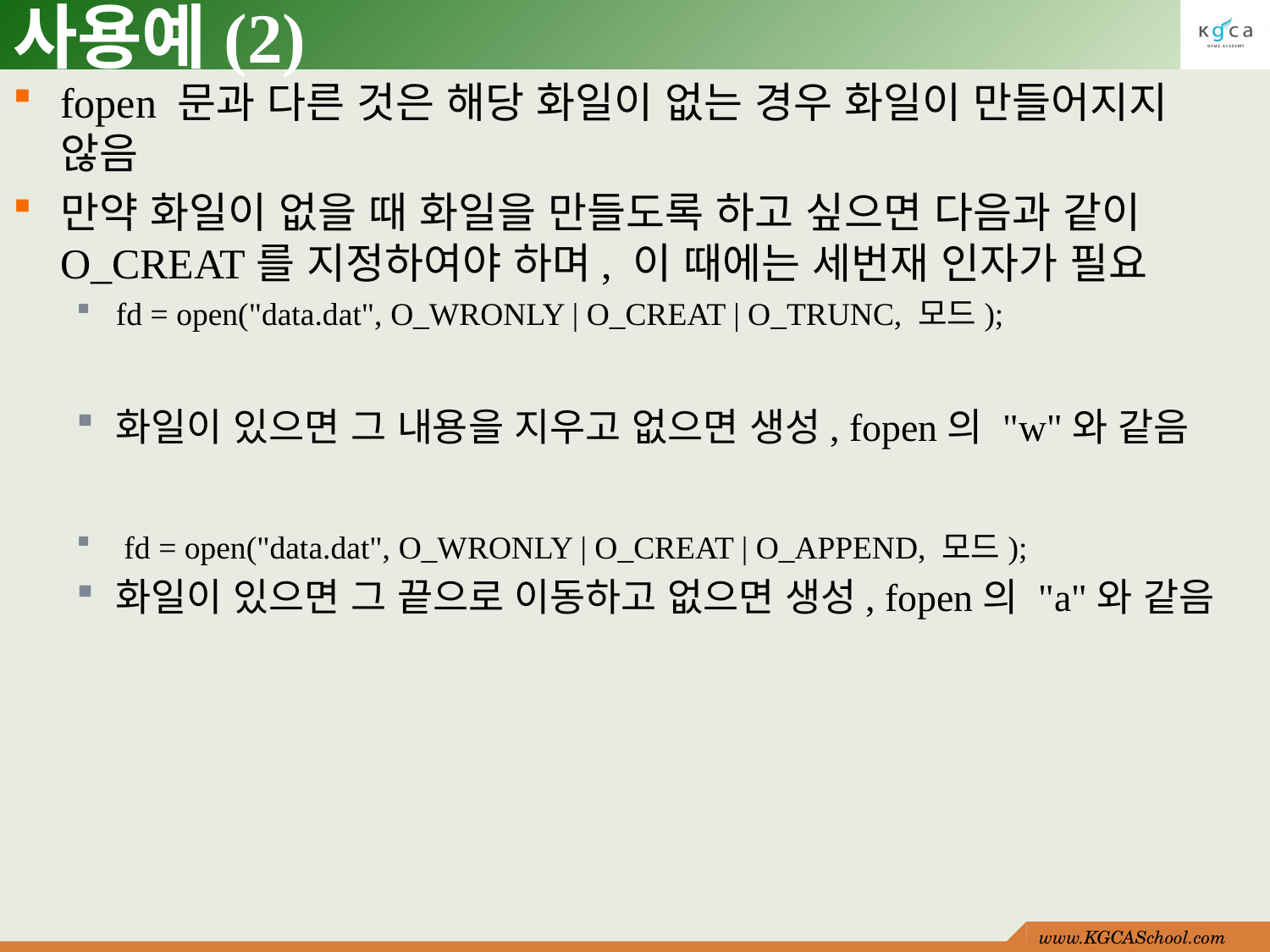

# 사용예(2)
fopen 문과 다른 것은 해당 화일이 없는 경우 화일이 만들어지지 않음
만약 화일이 없을 때 화일을 만들도록 하고 싶으면 다음과 같이 O_CREAT를 지정하여야 하며, 이 때에는 세번재 인자가 필요
fd = open("data.dat", O_WRONLY | O_CREAT | O_TRUNC, 모드);

화일이 있으면 그 내용을 지우고 없으면 생성, fopen의 "w"와 같음

 fd = open("data.dat", O_WRONLY | O_CREAT | O_APPEND, 모드);
화일이 있으면 그 끝으로 이동하고 없으면 생성, fopen의 "a"와 같음